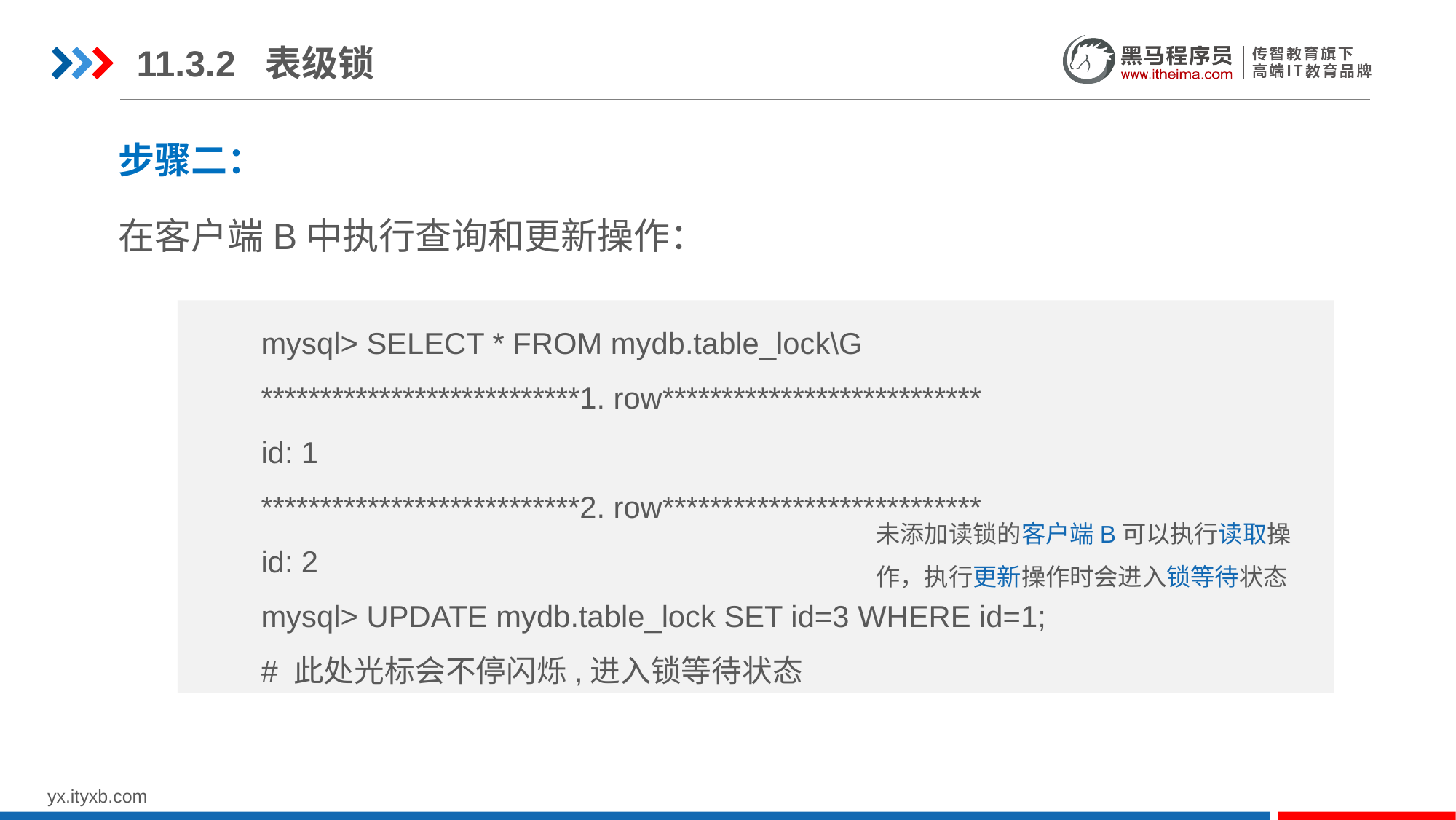

11.3.2  表级锁
步骤二：
在客户端B中执行查询和更新操作：
mysql> SELECT * FROM mydb.table_lock\G
***************************1. row***************************
id: 1
***************************2. row***************************
id: 2
mysql> UPDATE mydb.table_lock SET id=3 WHERE id=1;
# 此处光标会不停闪烁,进入锁等待状态
未添加读锁的客户端B可以执行读取操作，执行更新操作时会进入锁等待状态